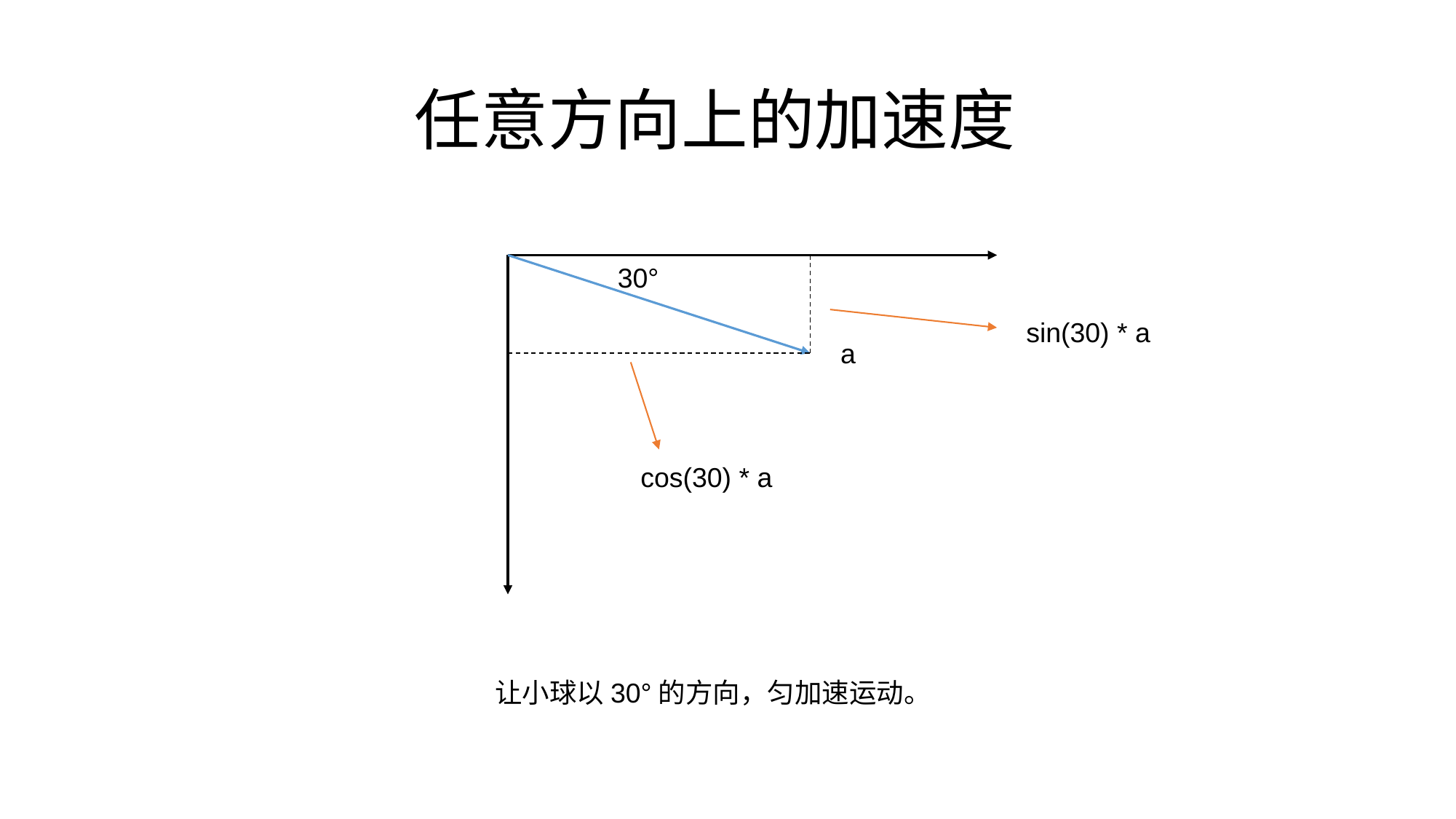

# 任意方向上的加速度
30°
sin(30) * a
a
cos(30) * a
让小球以30°的方向，匀加速运动。